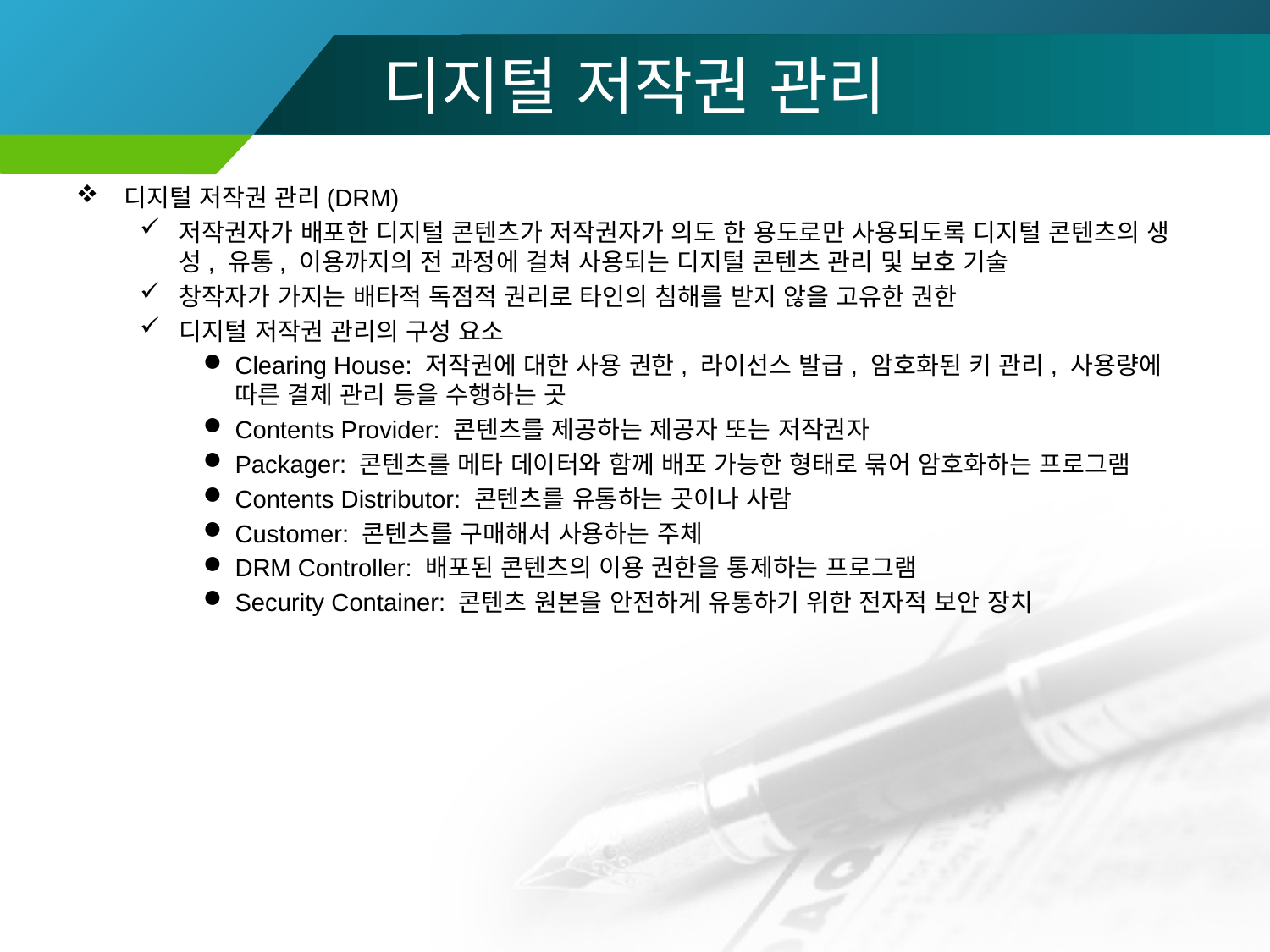

# 디지털 저작권 관리
디지털 저작권 관리(DRM)
저작권자가 배포한 디지털 콘텐츠가 저작권자가 의도 한 용도로만 사용되도록 디지털 콘텐츠의 생성, 유통, 이용까지의 전 과정에 걸쳐 사용되는 디지털 콘텐츠 관리 및 보호 기술
창작자가 가지는 배타적 독점적 권리로 타인의 침해를 받지 않을 고유한 권한
디지털 저작권 관리의 구성 요소
Clearing House: 저작권에 대한 사용 권한, 라이선스 발급, 암호화된 키 관리, 사용량에 따른 결제 관리 등을 수행하는 곳
Contents Provider: 콘텐츠를 제공하는 제공자 또는 저작권자
Packager: 콘텐츠를 메타 데이터와 함께 배포 가능한 형태로 묶어 암호화하는 프로그램
Contents Distributor: 콘텐츠를 유통하는 곳이나 사람
Customer: 콘텐츠를 구매해서 사용하는 주체
DRM Controller: 배포된 콘텐츠의 이용 권한을 통제하는 프로그램
Security Container: 콘텐츠 원본을 안전하게 유통하기 위한 전자적 보안 장치